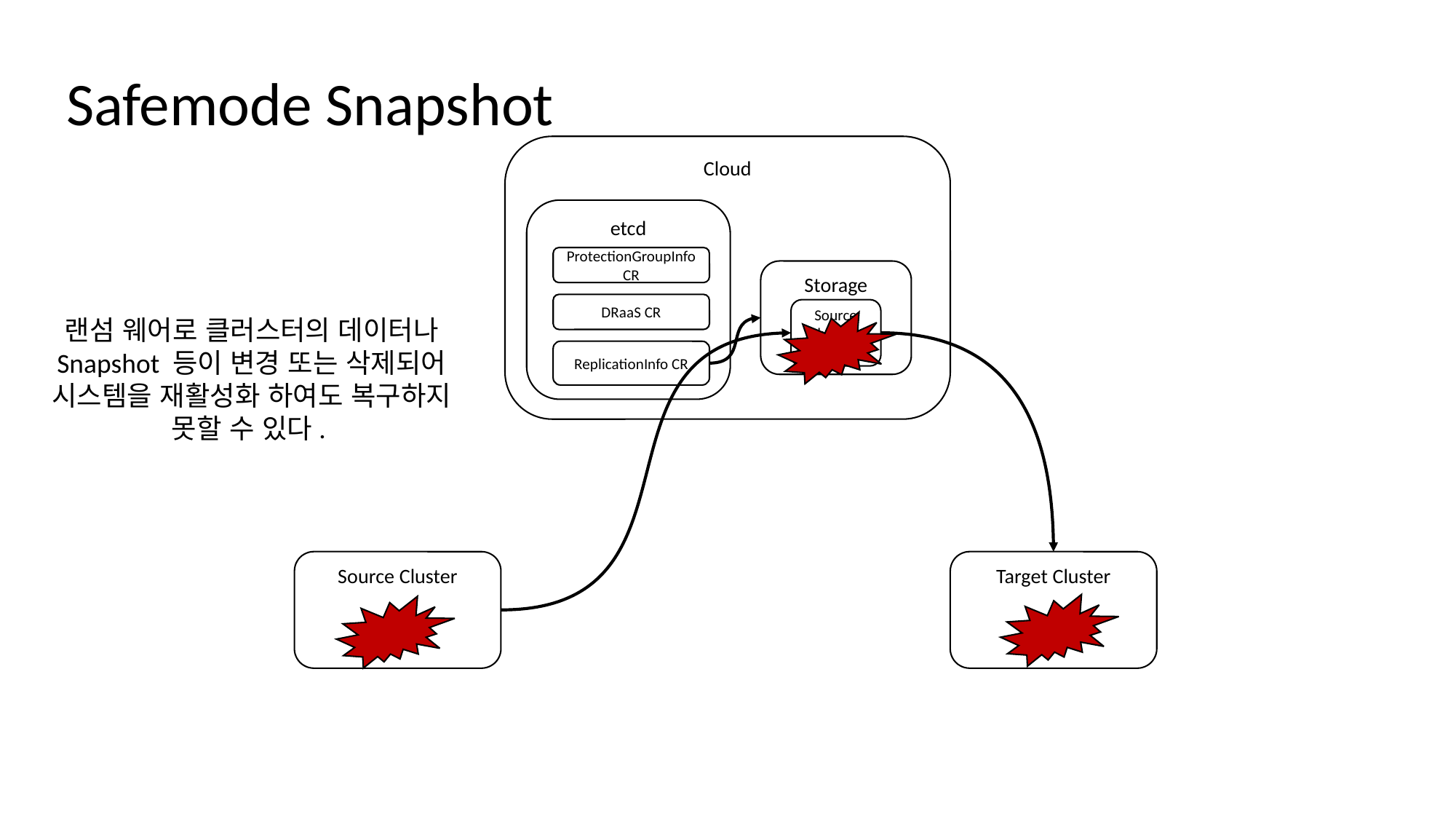

Safemode Snapshot
Cloud
etcd
ProtectionGroupInfoCR
Storage
DRaaS CR
Source Cluster’s info
랜섬 웨어로 클러스터의 데이터나
Snapshot 등이 변경 또는 삭제되어
시스템을 재활성화 하여도 복구하지
못할 수 있다.

ReplicationInfo CR
Source Cluster
Target Cluster